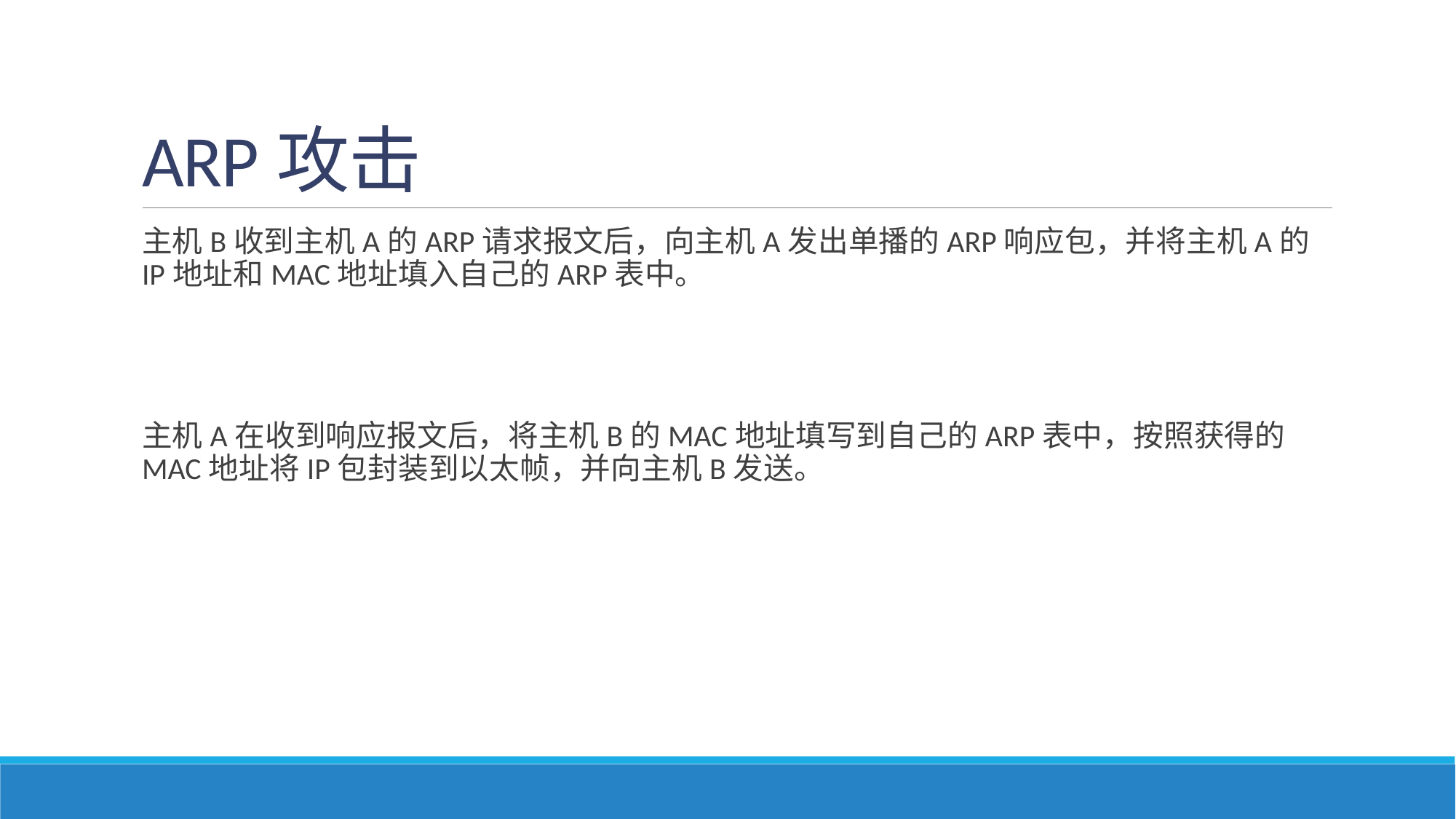

# ARP攻击
主机B收到主机A的ARP请求报文后，向主机A发出单播的ARP响应包，并将主机A的IP地址和MAC地址填入自己的ARP表中。

主机A在收到响应报文后，将主机B的MAC地址填写到自己的ARP表中，按照获得的MAC地址将IP包封装到以太帧，并向主机B发送。